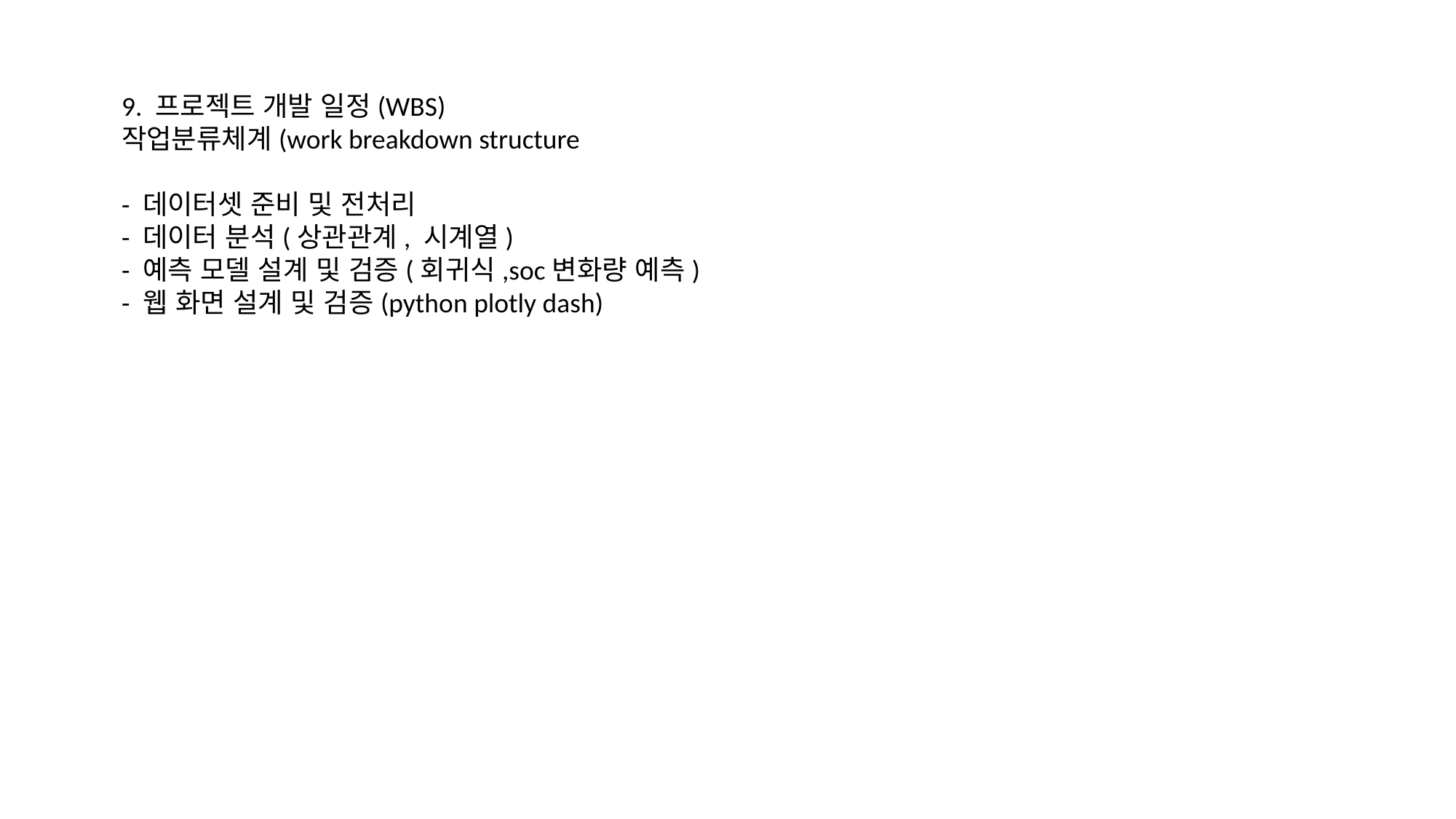

9. 프로젝트 개발 일정(WBS)
작업분류체계(work breakdown structure

- 데이터셋 준비 및 전처리
- 데이터 분석(상관관계, 시계열)
- 예측 모델 설계 및 검증(회귀식,soc변화량 예측)
- 웹 화면 설계 및 검증(python plotly dash)